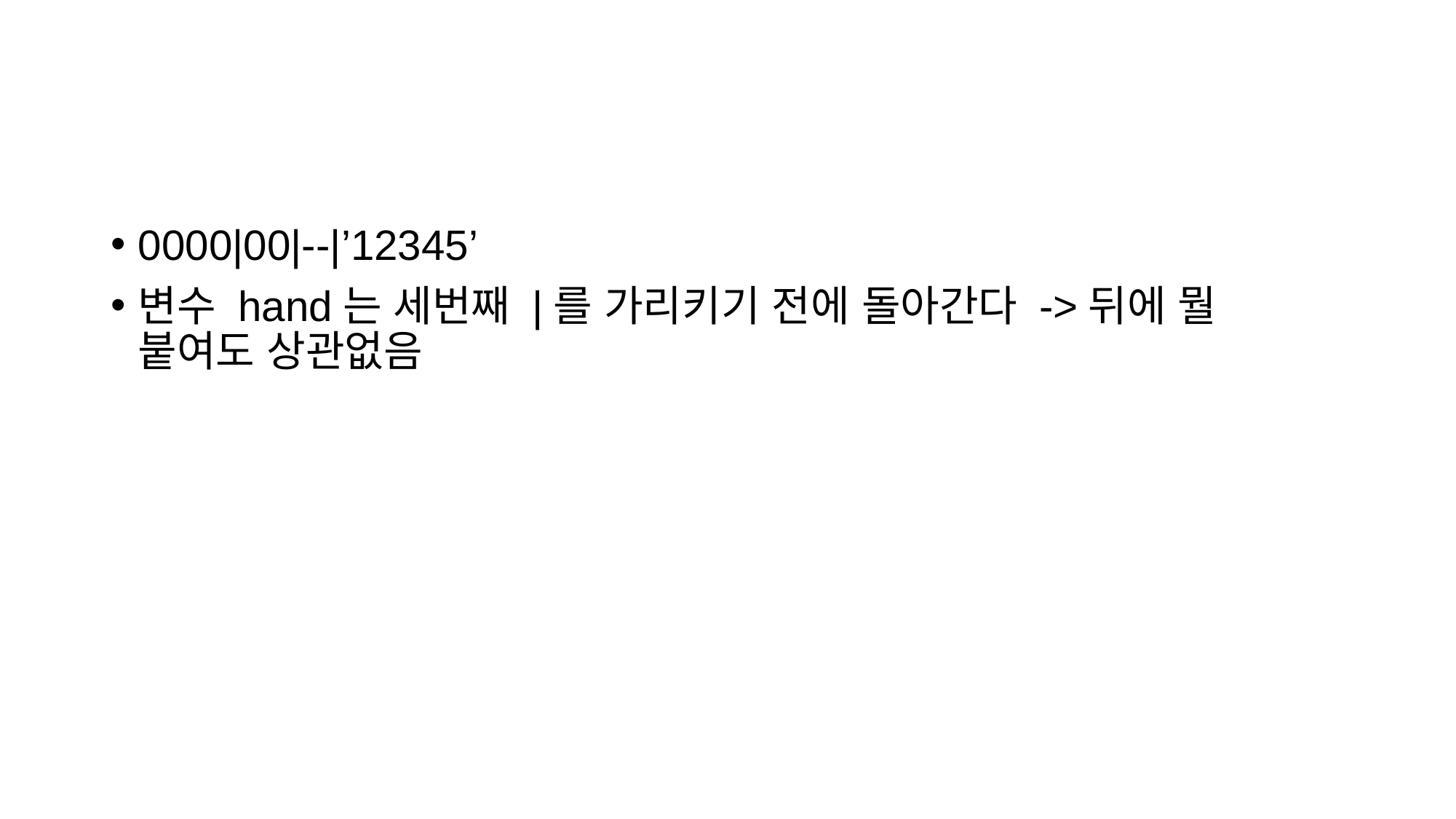

#
0000|00|--|’12345’
변수 hand는 세번째 |를 가리키기 전에 돌아간다 ->뒤에 뭘 붙여도 상관없음